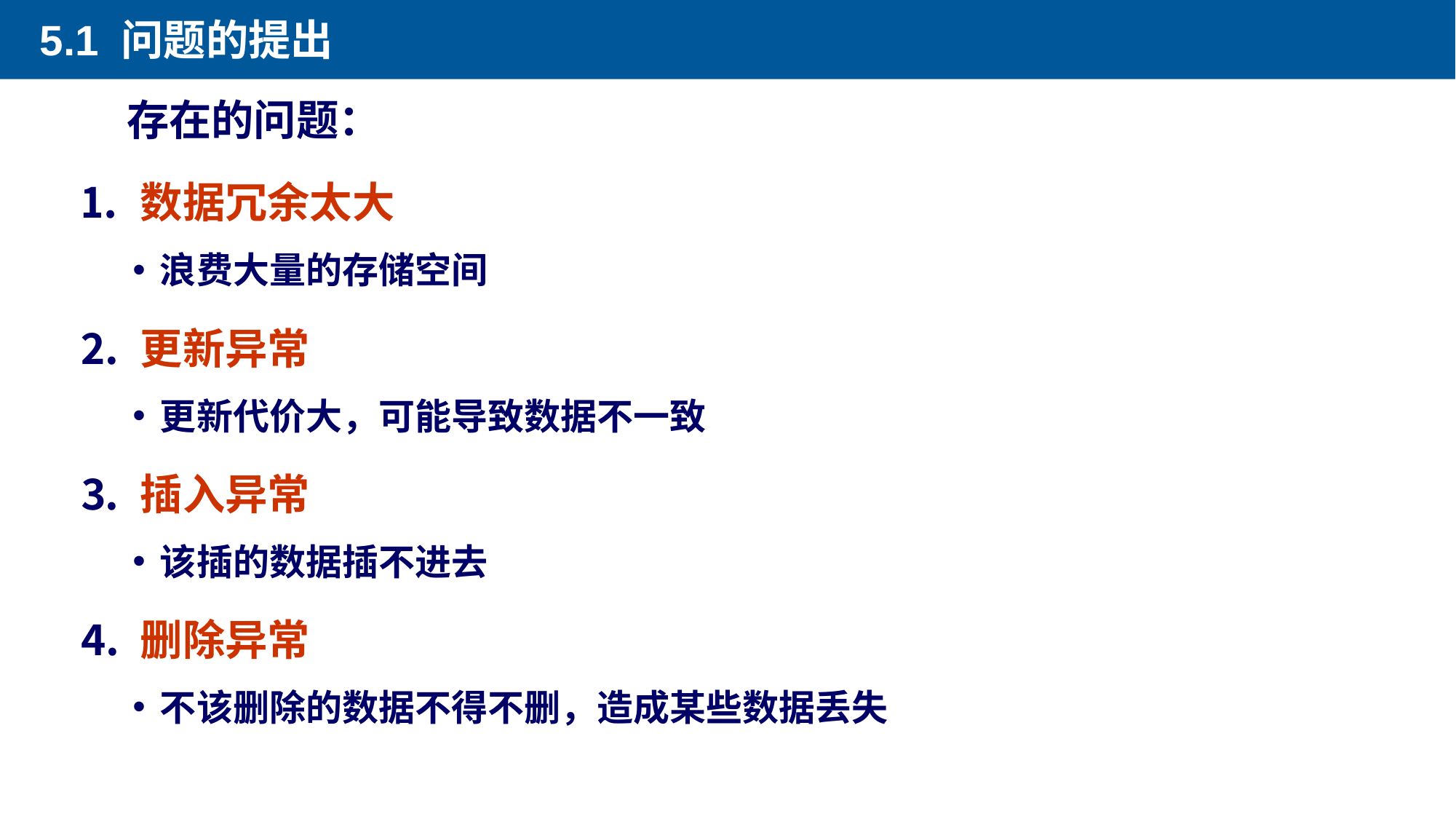

5.1 问题的提出
	存在的问题：
⒈ 数据冗余太大
浪费大量的存储空间
⒉ 更新异常
更新代价大，可能导致数据不一致
⒊ 插入异常
该插的数据插不进去
⒋ 删除异常
不该删除的数据不得不删，造成某些数据丢失